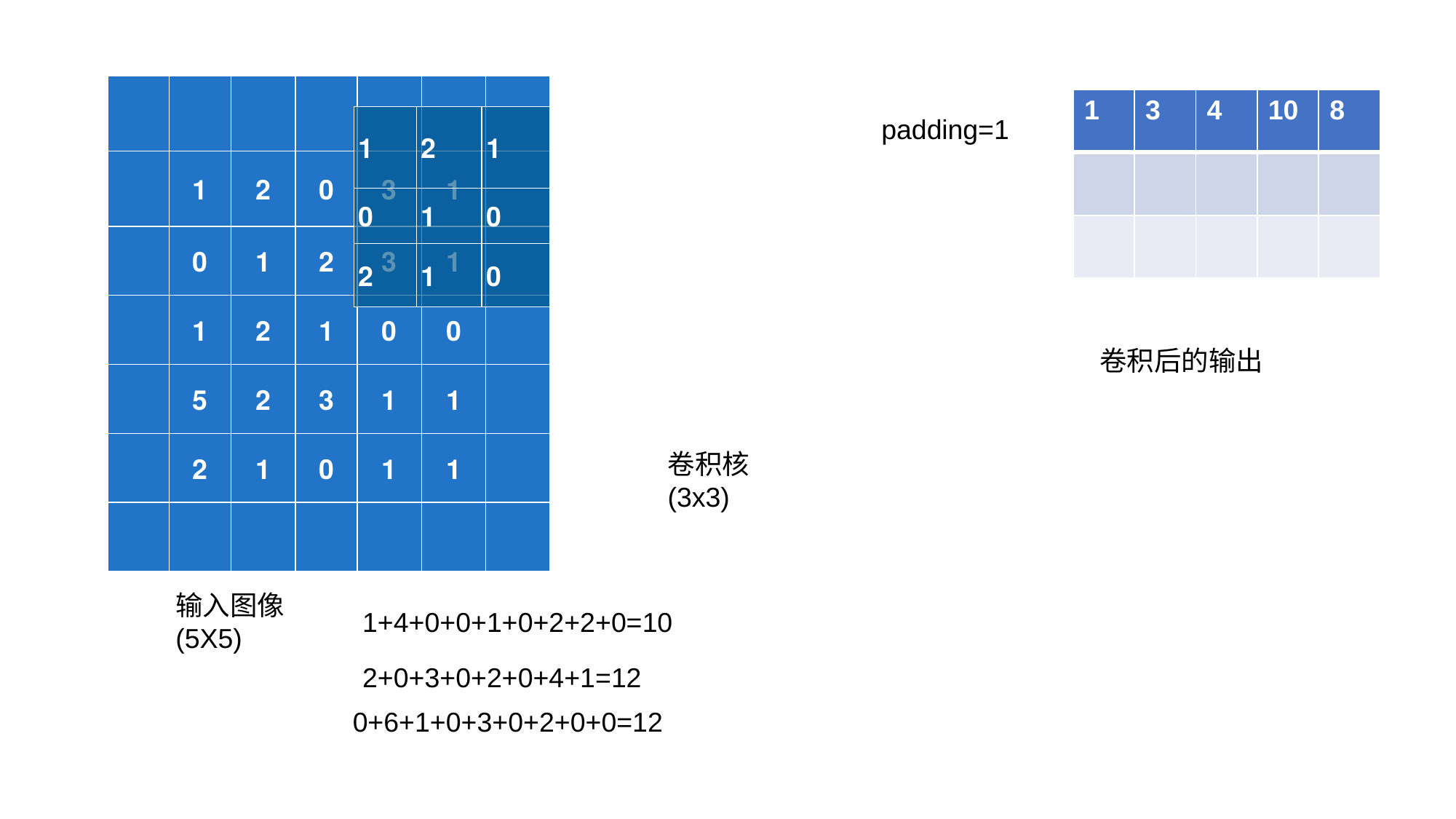

|  |  |  |  |  |  |  |
| --- | --- | --- | --- | --- | --- | --- |
|  | 1 | 2 | 0 | 3 | 1 |  |
|  | 0 | 1 | 2 | 3 | 1 |  |
|  | 1 | 2 | 1 | 0 | 0 |  |
|  | 5 | 2 | 3 | 1 | 1 |  |
|  | 2 | 1 | 0 | 1 | 1 |  |
|  |  |  |  |  |  |  |
| 1 | 3 | 4 | 10 | 8 |
| --- | --- | --- | --- | --- |
|  |  |  |  |  |
|  |  |  |  |  |
| 1 | 2 | 1 |
| --- | --- | --- |
| 0 | 1 | 0 |
| 2 | 1 | 0 |
padding=1
卷积后的输出
卷积核(3x3)
输入图像(5X5)
1+4+0+0+1+0+2+2+0=10
2+0+3+0+2+0+4+1=12
0+6+1+0+3+0+2+0+0=12